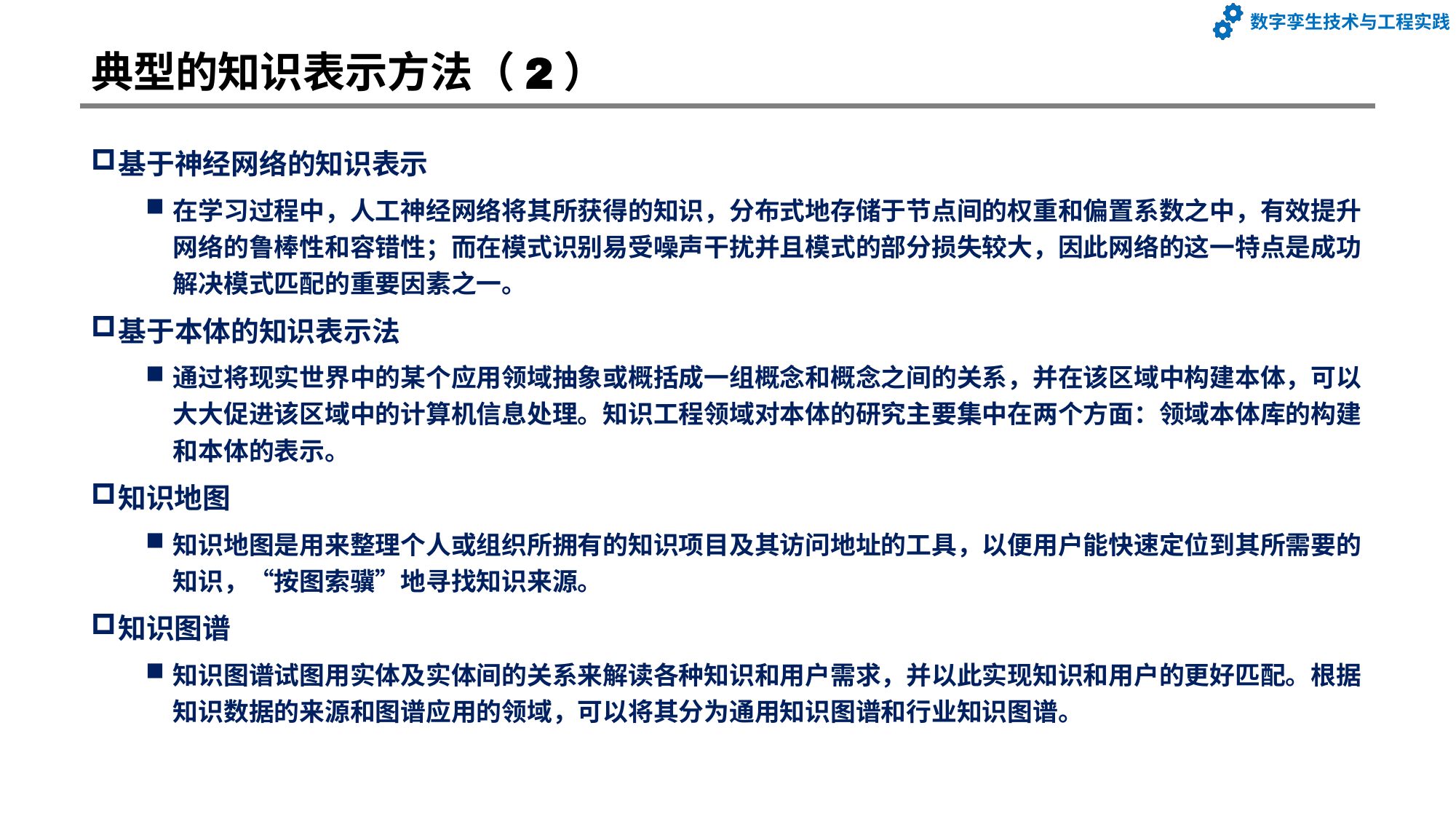

# 典型的知识表示方法（2）
基于神经网络的知识表示
在学习过程中，人工神经网络将其所获得的知识，分布式地存储于节点间的权重和偏置系数之中，有效提升网络的鲁棒性和容错性；而在模式识别易受噪声干扰并且模式的部分损失较大，因此网络的这一特点是成功解决模式匹配的重要因素之一。
基于本体的知识表示法
通过将现实世界中的某个应用领域抽象或概括成一组概念和概念之间的关系，并在该区域中构建本体，可以大大促进该区域中的计算机信息处理。知识工程领域对本体的研究主要集中在两个方面：领域本体库的构建和本体的表示。
知识地图
知识地图是用来整理个人或组织所拥有的知识项目及其访问地址的工具，以便用户能快速定位到其所需要的知识，“按图索骥”地寻找知识来源。
知识图谱
知识图谱试图用实体及实体间的关系来解读各种知识和用户需求，并以此实现知识和用户的更好匹配。根据知识数据的来源和图谱应用的领域，可以将其分为通用知识图谱和行业知识图谱。